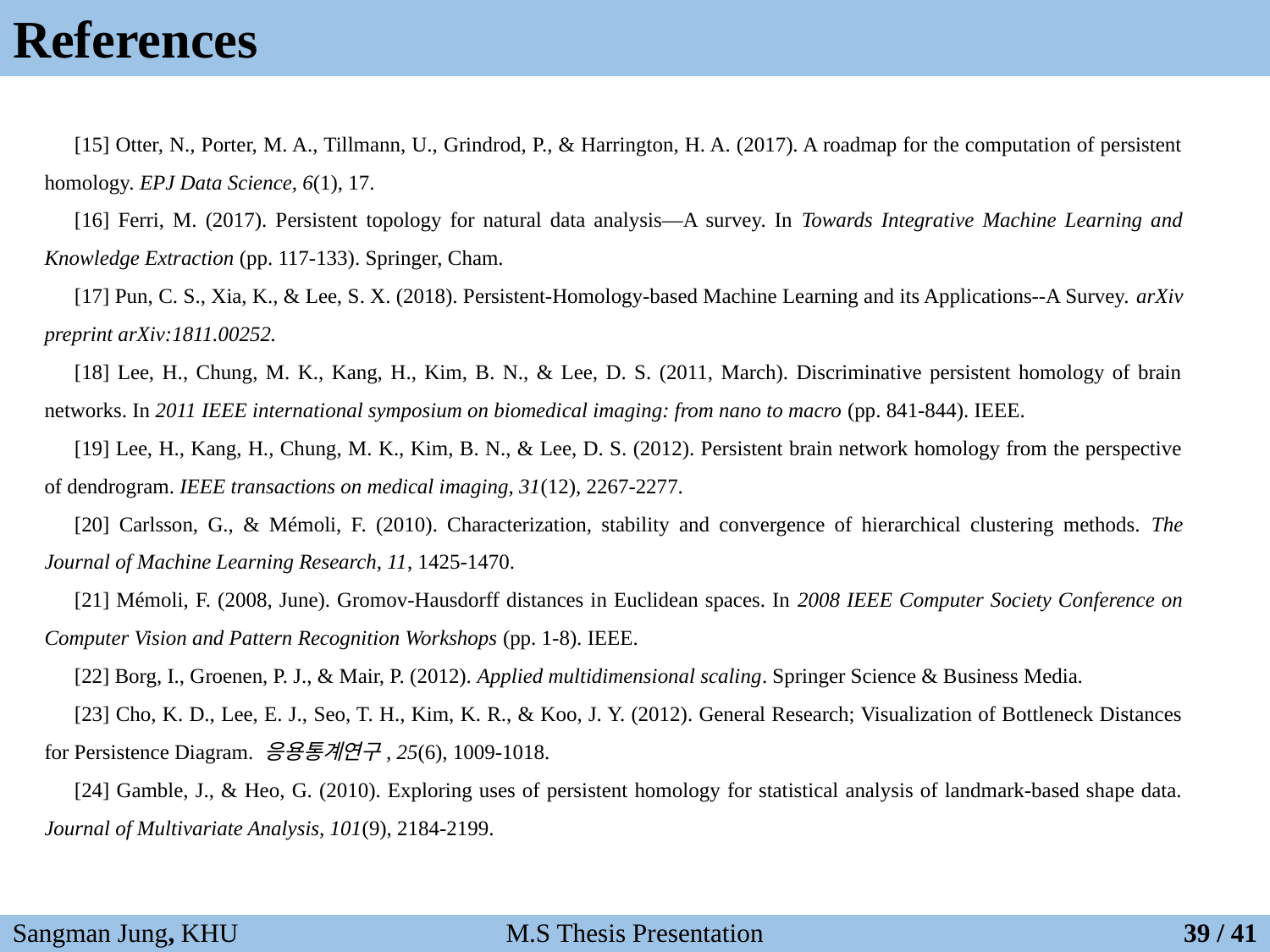

# References
[15] Otter, N., Porter, M. A., Tillmann, U., Grindrod, P., & Harrington, H. A. (2017). A roadmap for the computation of persistent homology. EPJ Data Science, 6(1), 17.
[16] Ferri, M. (2017). Persistent topology for natural data analysis—A survey. In Towards Integrative Machine Learning and Knowledge Extraction (pp. 117-133). Springer, Cham.
[17] Pun, C. S., Xia, K., & Lee, S. X. (2018). Persistent-Homology-based Machine Learning and its Applications--A Survey. arXiv preprint arXiv:1811.00252.
[18] Lee, H., Chung, M. K., Kang, H., Kim, B. N., & Lee, D. S. (2011, March). Discriminative persistent homology of brain networks. In 2011 IEEE international symposium on biomedical imaging: from nano to macro (pp. 841-844). IEEE.
[19] Lee, H., Kang, H., Chung, M. K., Kim, B. N., & Lee, D. S. (2012). Persistent brain network homology from the perspective of dendrogram. IEEE transactions on medical imaging, 31(12), 2267-2277.
[20] Carlsson, G., & Mémoli, F. (2010). Characterization, stability and convergence of hierarchical clustering methods. The Journal of Machine Learning Research, 11, 1425-1470.
[21] Mémoli, F. (2008, June). Gromov-Hausdorff distances in Euclidean spaces. In 2008 IEEE Computer Society Conference on Computer Vision and Pattern Recognition Workshops (pp. 1-8). IEEE.
[22] Borg, I., Groenen, P. J., & Mair, P. (2012). Applied multidimensional scaling. Springer Science & Business Media.
[23] Cho, K. D., Lee, E. J., Seo, T. H., Kim, K. R., & Koo, J. Y. (2012). General Research; Visualization of Bottleneck Distances for Persistence Diagram. 응용통계연구, 25(6), 1009-1018.
[24] Gamble, J., & Heo, G. (2010). Exploring uses of persistent homology for statistical analysis of landmark-based shape data. Journal of Multivariate Analysis, 101(9), 2184-2199.
M.S Thesis Presentation
Sangman Jung, KHU
39 / 41